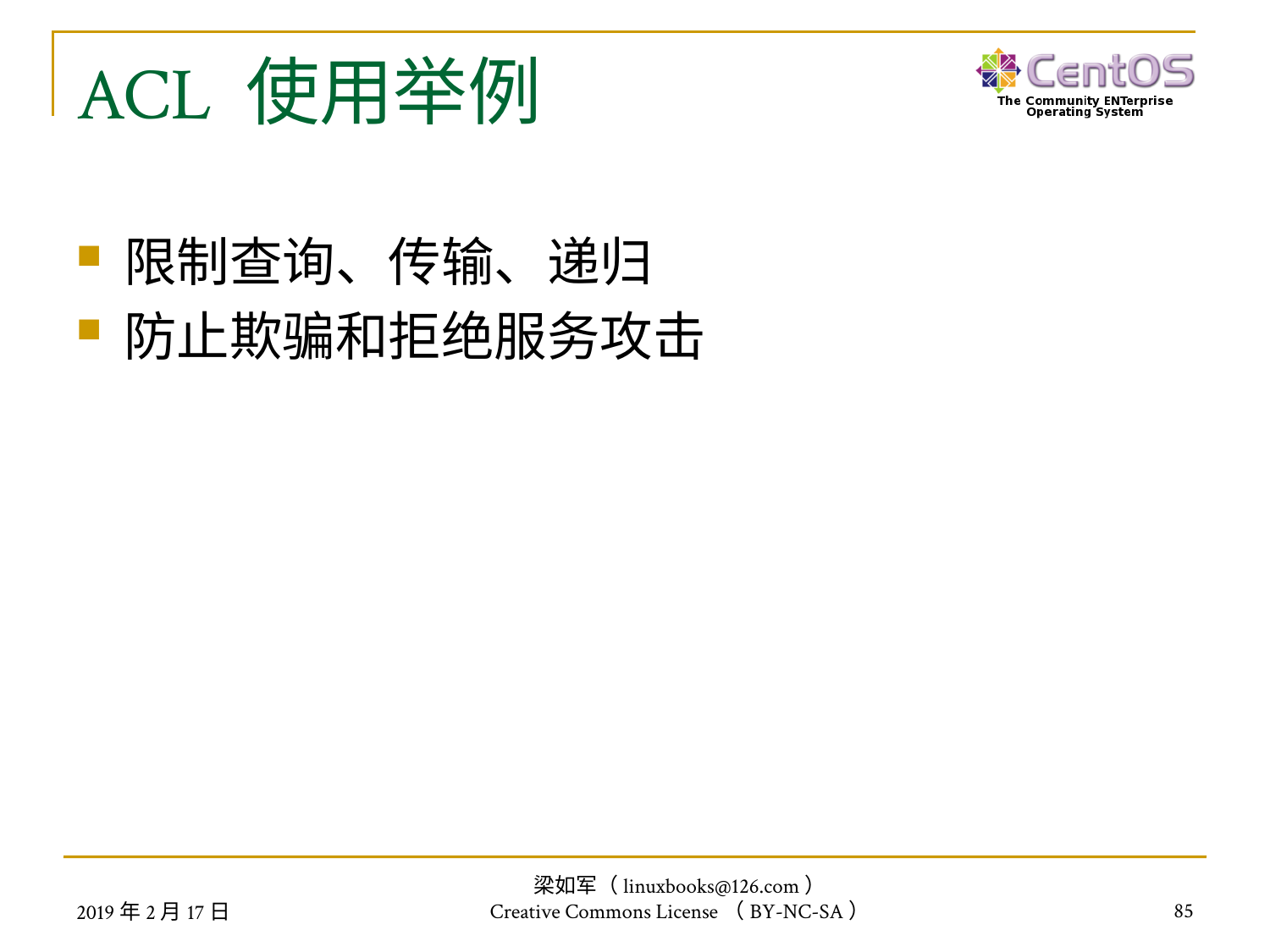

# ACL 使用举例
限制查询、传输、递归
防止欺骗和拒绝服务攻击
梁如军（linuxbooks@126.com）
Creative Commons License（BY-NC-SA）
2019年2月17日
85